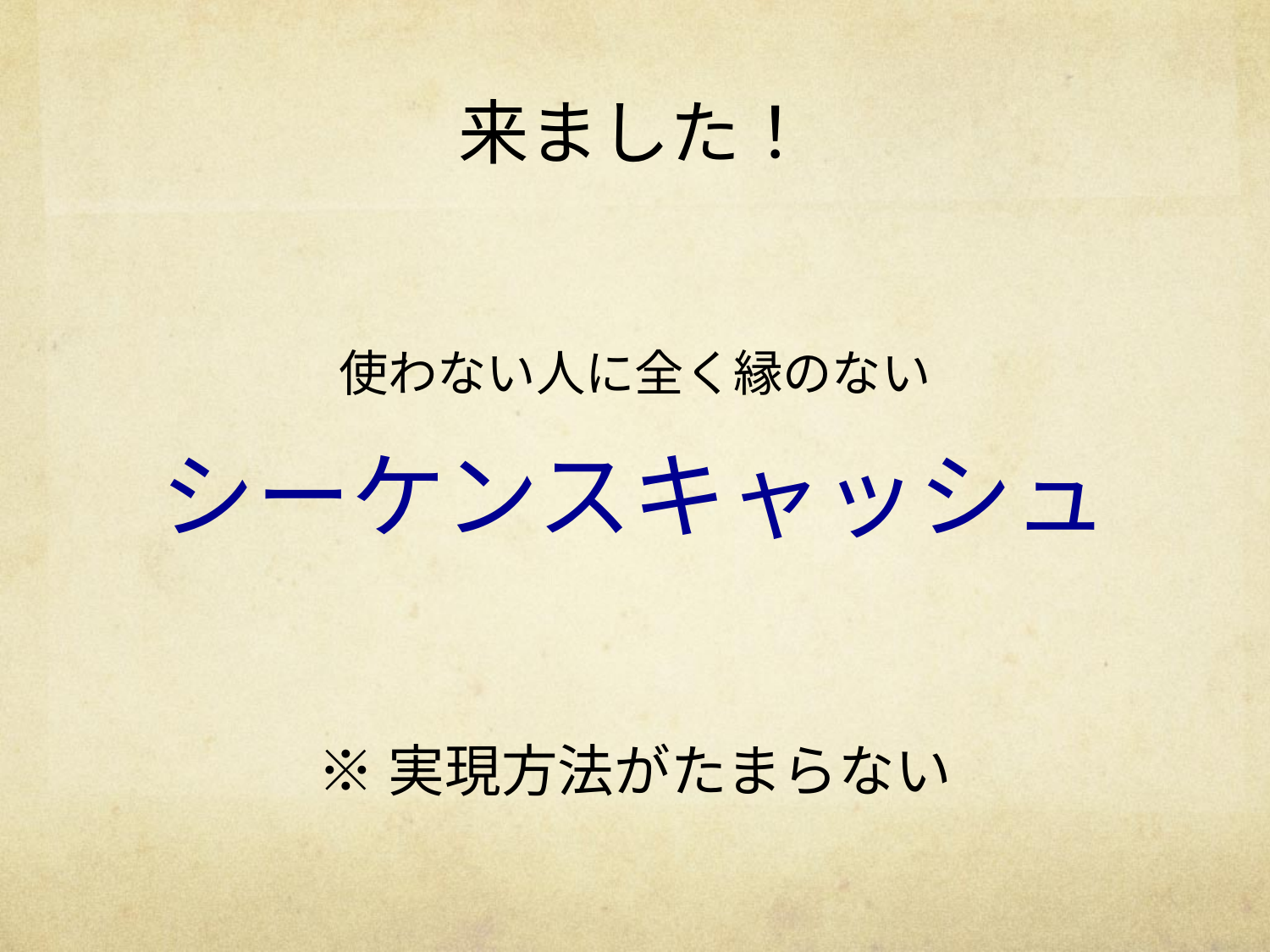

# 来ました！

使わない人に全く縁のない
シーケンスキャッシュ

※実現方法がたまらない